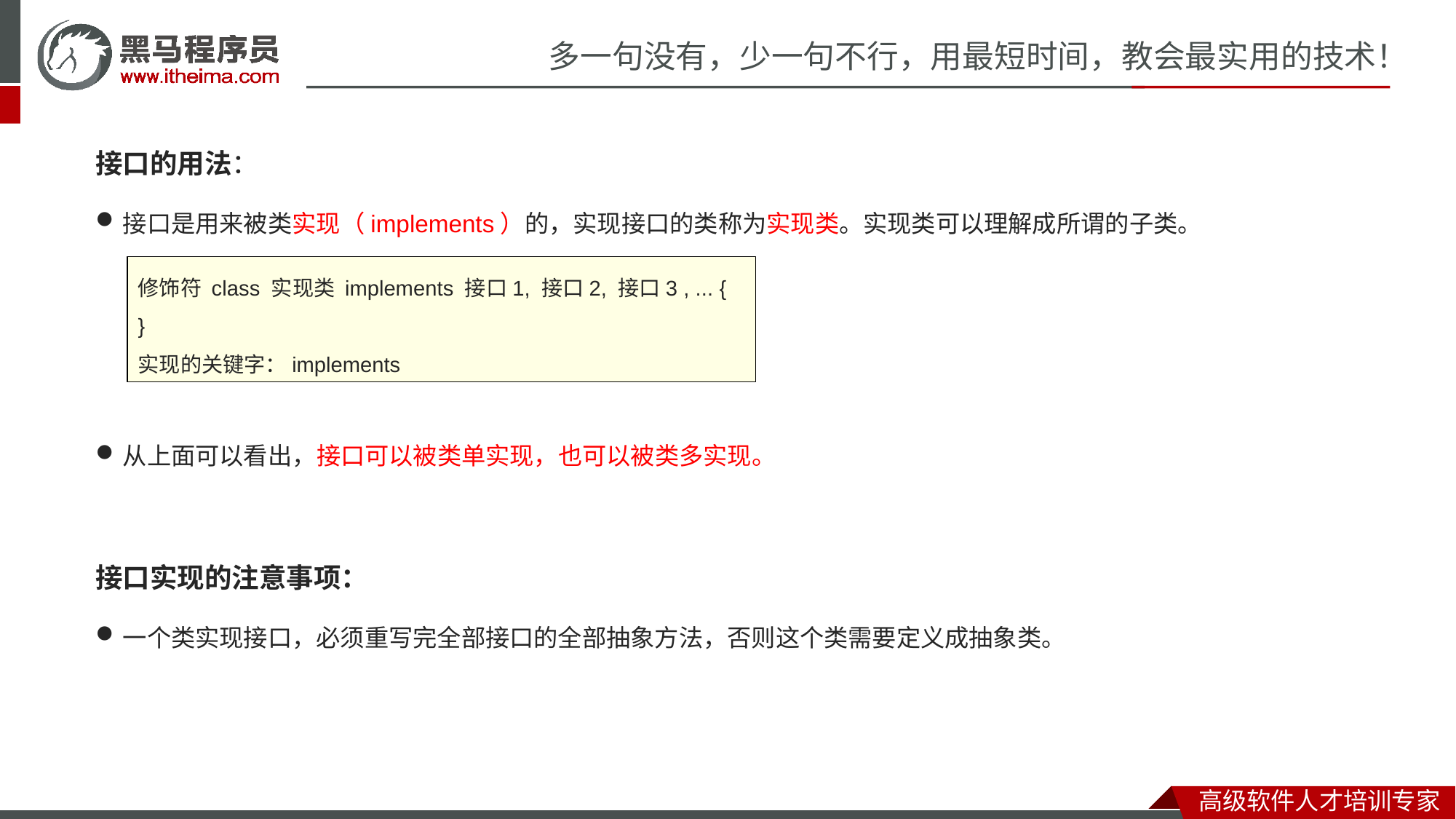

接口的用法：
接口是用来被类实现（implements）的，实现接口的类称为实现类。实现类可以理解成所谓的子类。

从上面可以看出，接口可以被类单实现，也可以被类多实现。

接口实现的注意事项：
一个类实现接口，必须重写完全部接口的全部抽象方法，否则这个类需要定义成抽象类。

修饰符 class 实现类 implements 接口1, 接口2, 接口3 , ... {
}
实现的关键字：implements